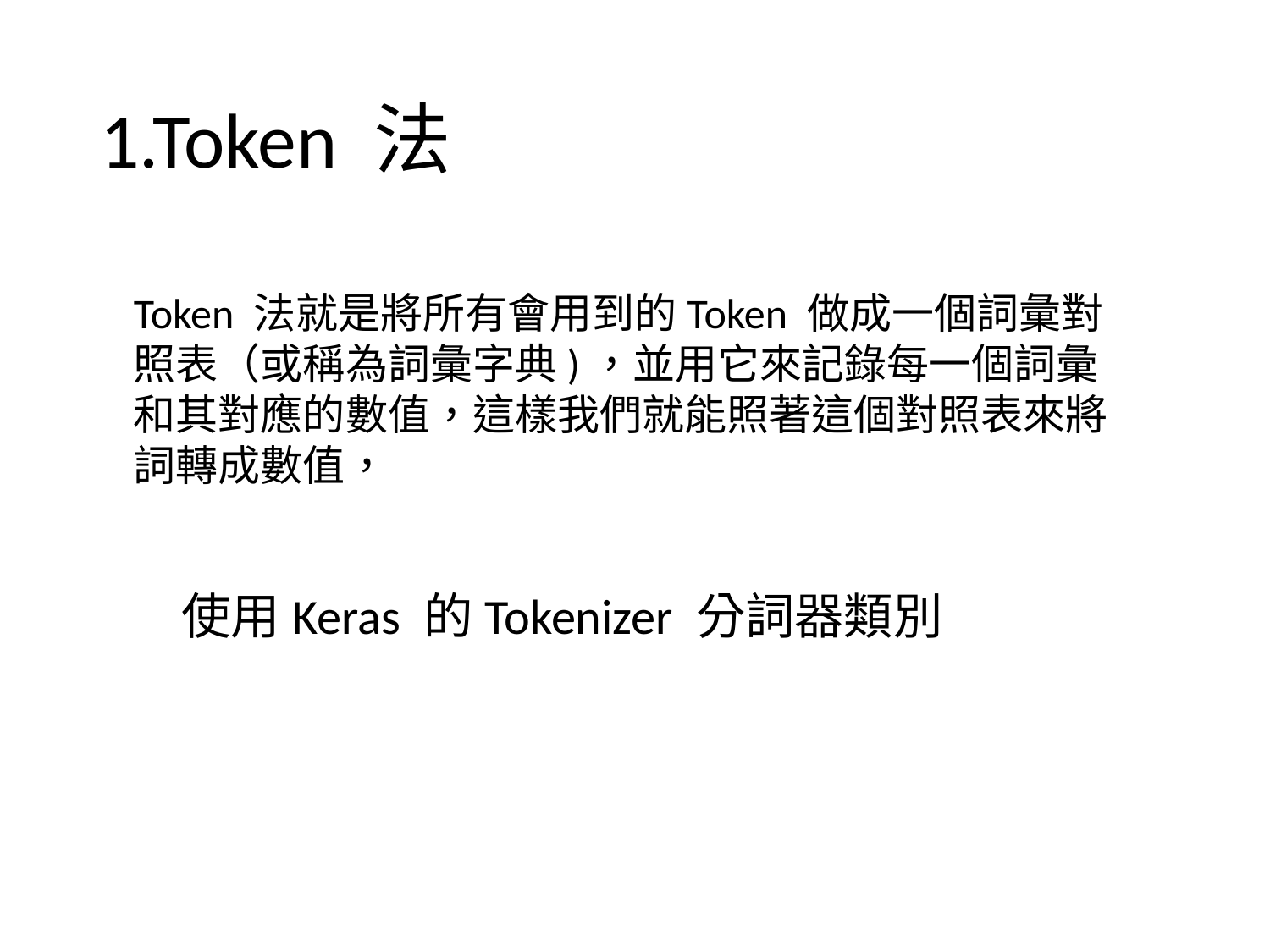

# 1.Token 法
Token 法就是將所有會用到的Token 做成一個詞彙對照表（或稱為詞彙字典)，並用它來記錄每一個詞彙和其對應的數值，這樣我們就能照著這個對照表來將詞轉成數值，
使用Keras 的Tokenizer 分詞器類別